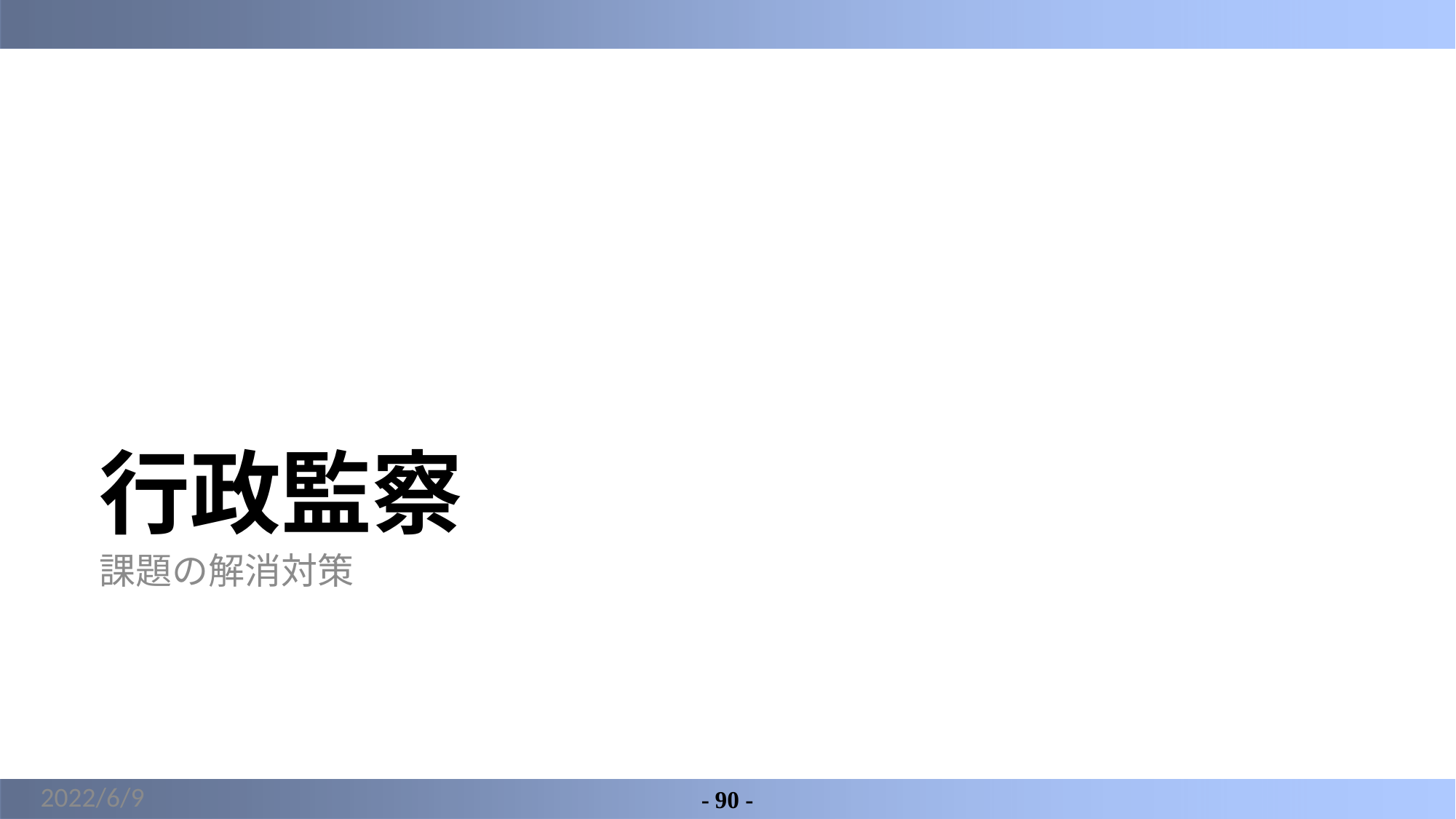

# 行政監察
課題の解消対策
2022/6/9
- 90 -